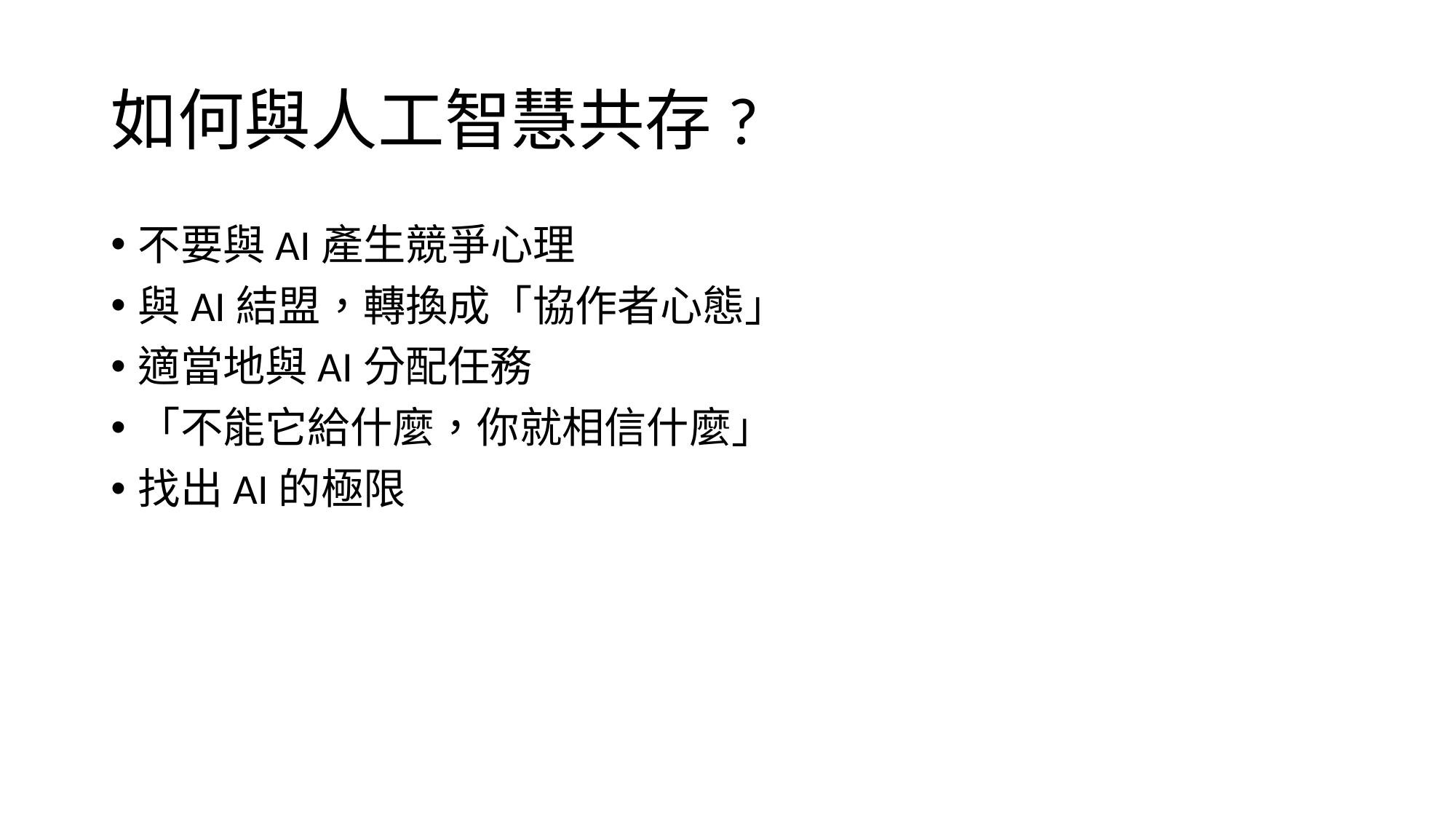

# 如何與人工智慧共存?
不要與AI產生競爭心理
與AI結盟，轉換成「協作者心態」
適當地與AI分配任務
「不能它給什麼，你就相信什麼」
找出AI的極限